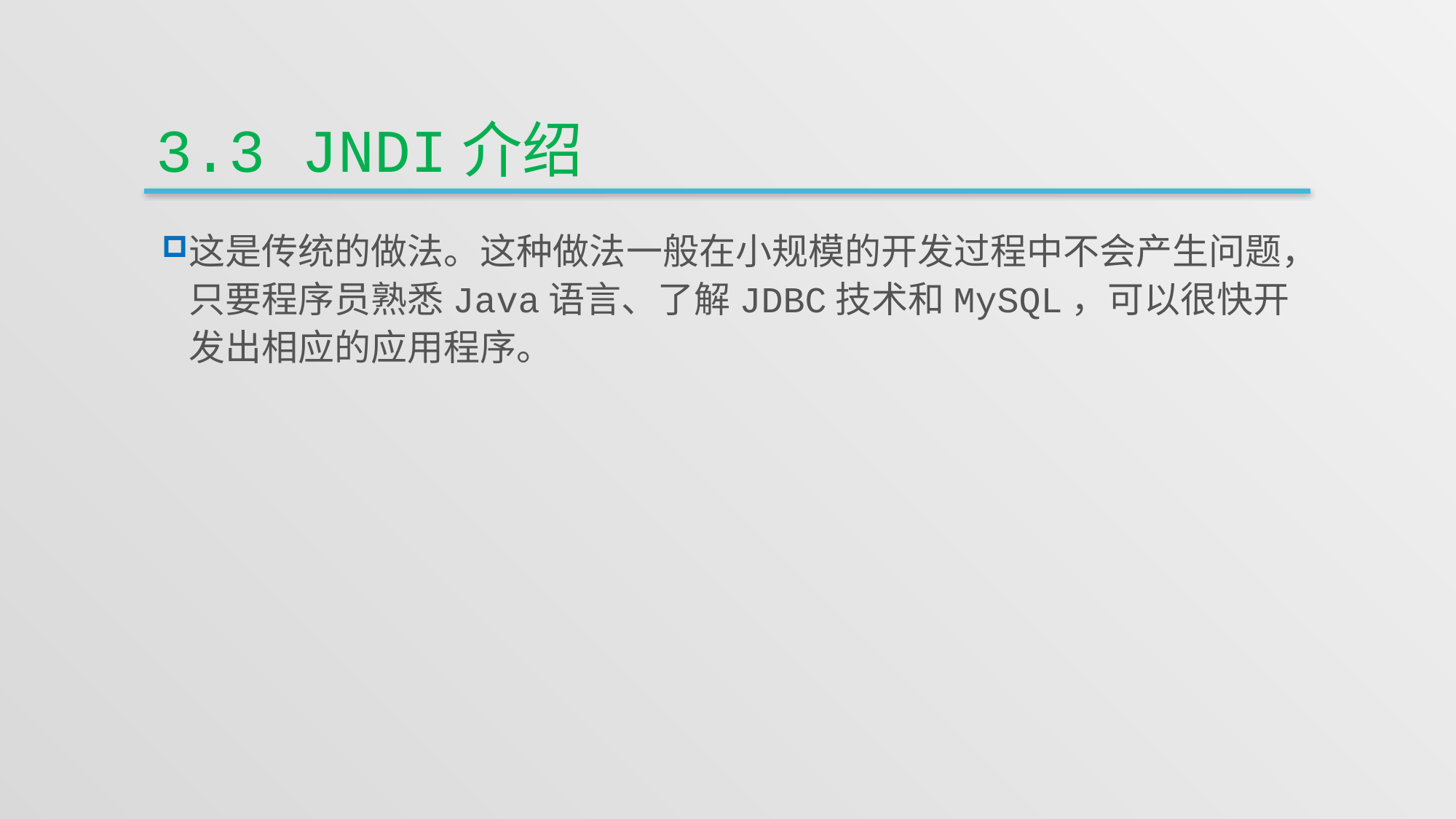

# 3.3 JNDI介绍
这是传统的做法。这种做法一般在小规模的开发过程中不会产生问题，只要程序员熟悉Java语言、了解JDBC技术和MySQL，可以很快开发出相应的应用程序。